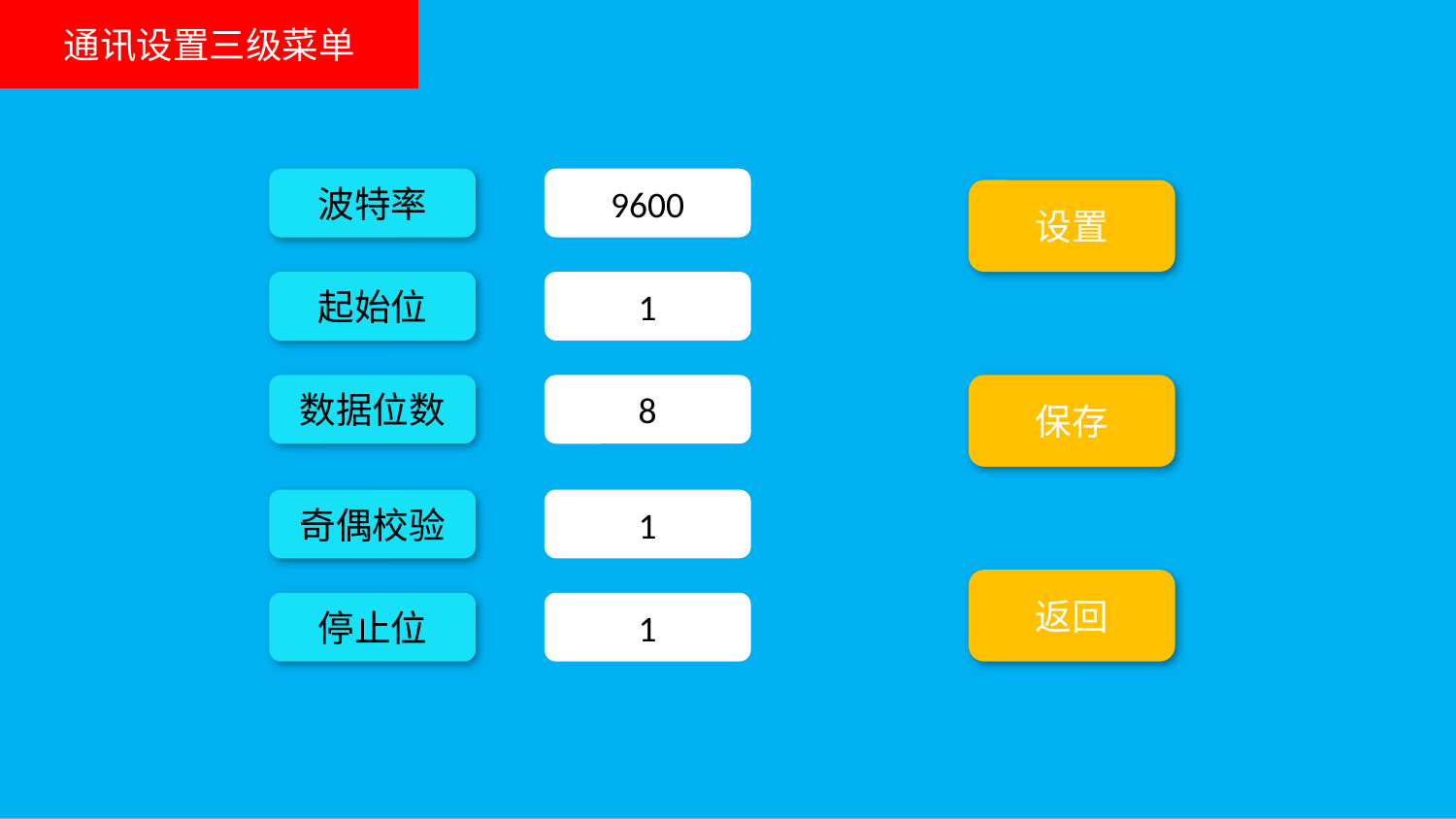

通讯设置三级菜单
波特率
9600
设置
起始位
1
数据位数
8
保存
奇偶校验
1
返回
停止位
1